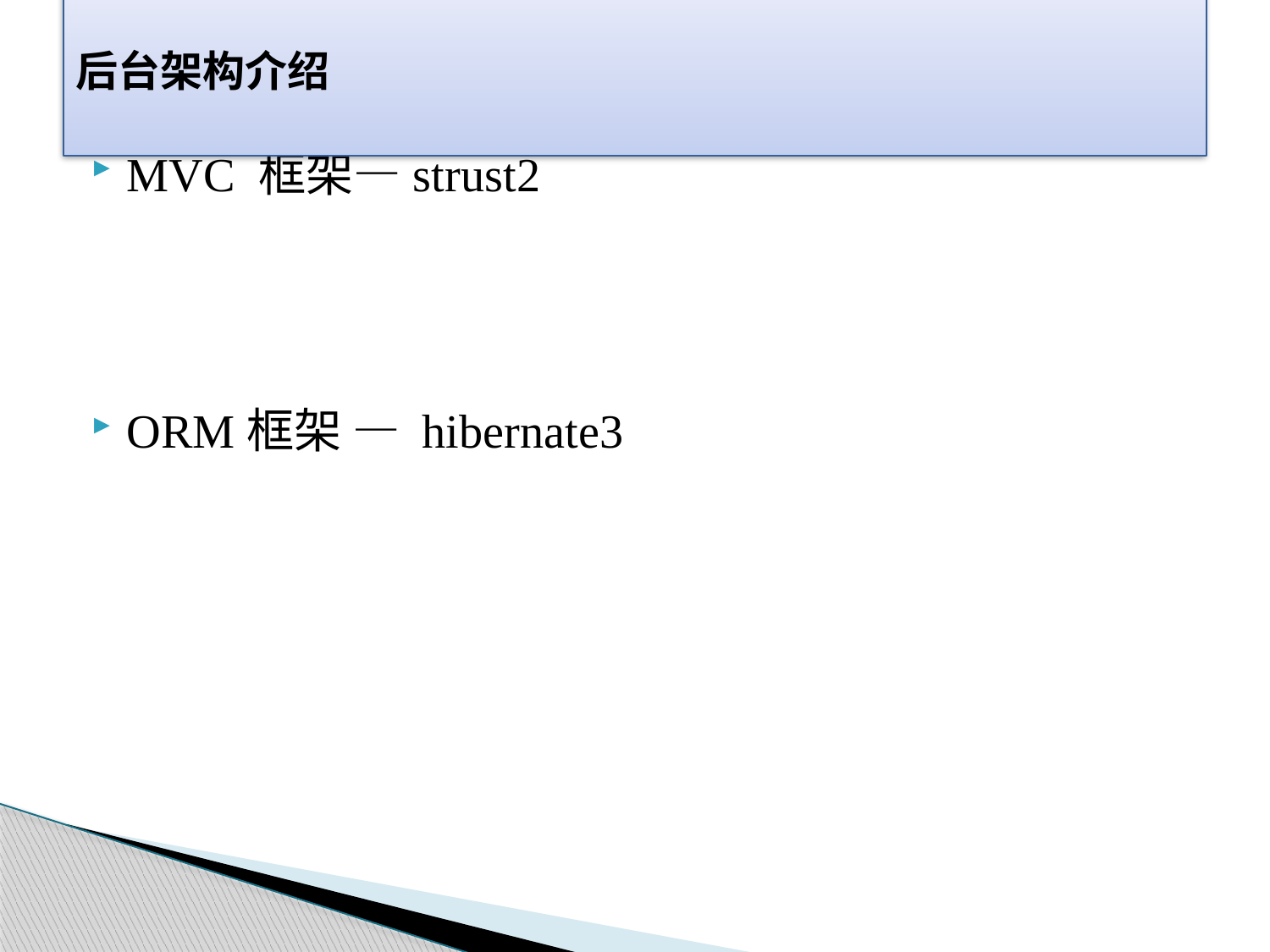

# 后台架构介绍
MVC 框架—strust2

ORM框架 — hibernate3